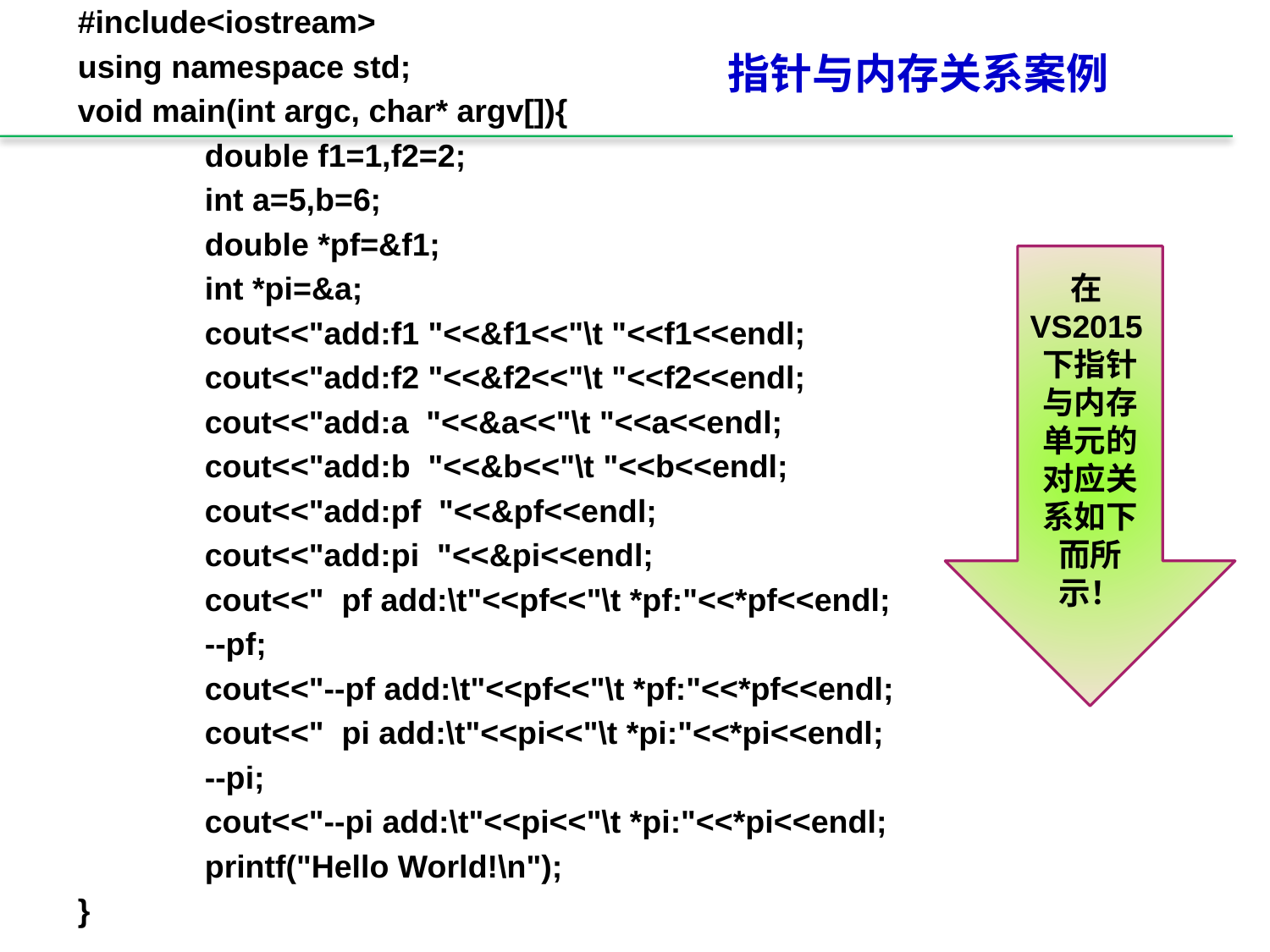

#include<iostream>
using namespace std;
void main(int argc, char* argv[]){
	double f1=1,f2=2;
	int a=5,b=6;
	double *pf=&f1;
	int *pi=&a;
	cout<<"add:f1 "<<&f1<<"\t "<<f1<<endl;
	cout<<"add:f2 "<<&f2<<"\t "<<f2<<endl;
	cout<<"add:a  "<<&a<<"\t "<<a<<endl;
	cout<<"add:b  "<<&b<<"\t "<<b<<endl;
	cout<<"add:pf  "<<&pf<<endl;
	cout<<"add:pi  "<<&pi<<endl;
	cout<<"  pf add:\t"<<pf<<"\t *pf:"<<*pf<<endl;
	--pf;
	cout<<"--pf add:\t"<<pf<<"\t *pf:"<<*pf<<endl;
	cout<<"  pi add:\t"<<pi<<"\t *pi:"<<*pi<<endl;
	--pi;
	cout<<"--pi add:\t"<<pi<<"\t *pi:"<<*pi<<endl;
	printf("Hello World!\n");
}
指针与内存关系案例
在VS2015下指针与内存单元的对应关系如下而所示！